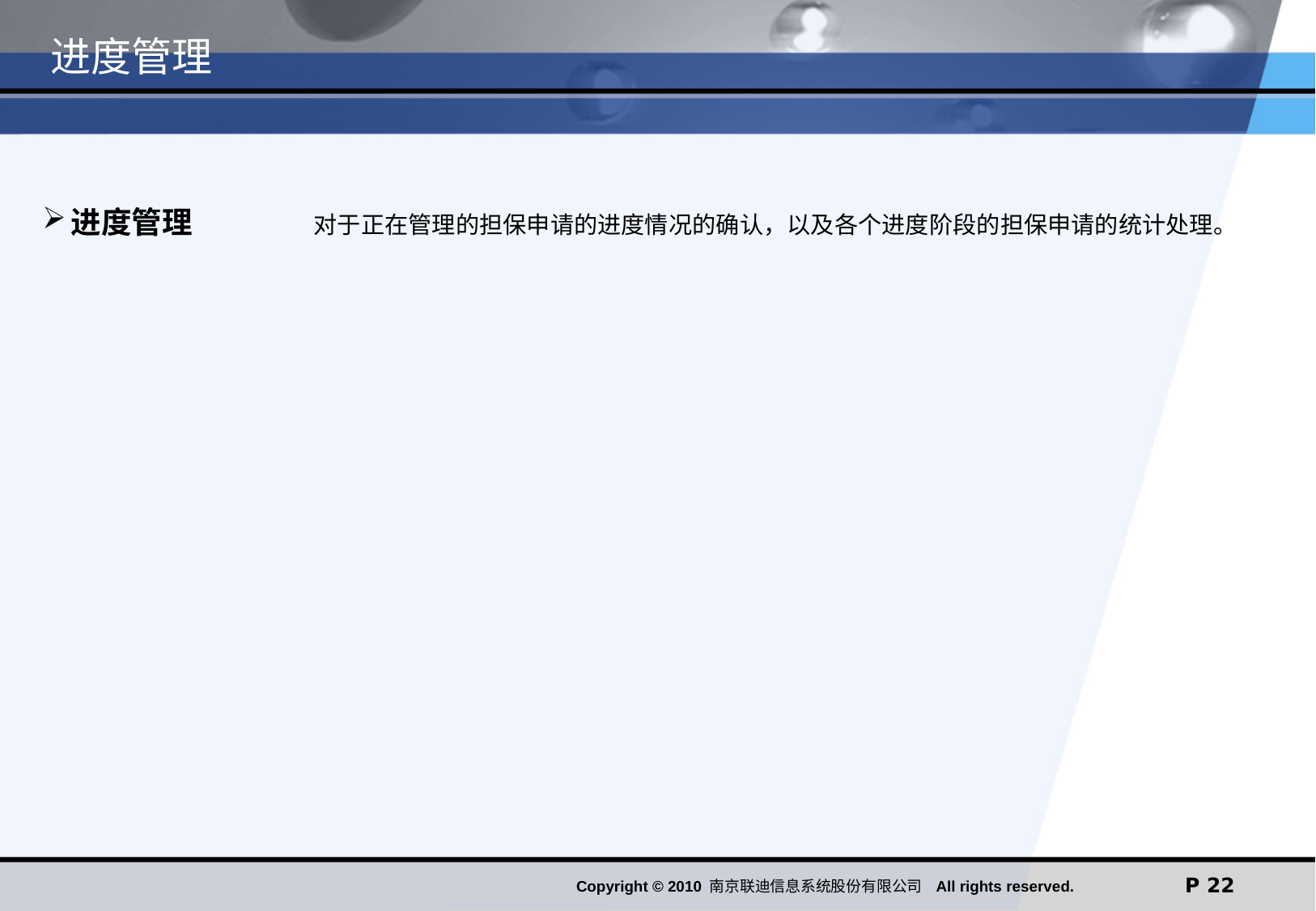

# 进度管理
进度管理	对于正在管理的担保申请的进度情况的确认，以及各个进度阶段的担保申请的统计处理。